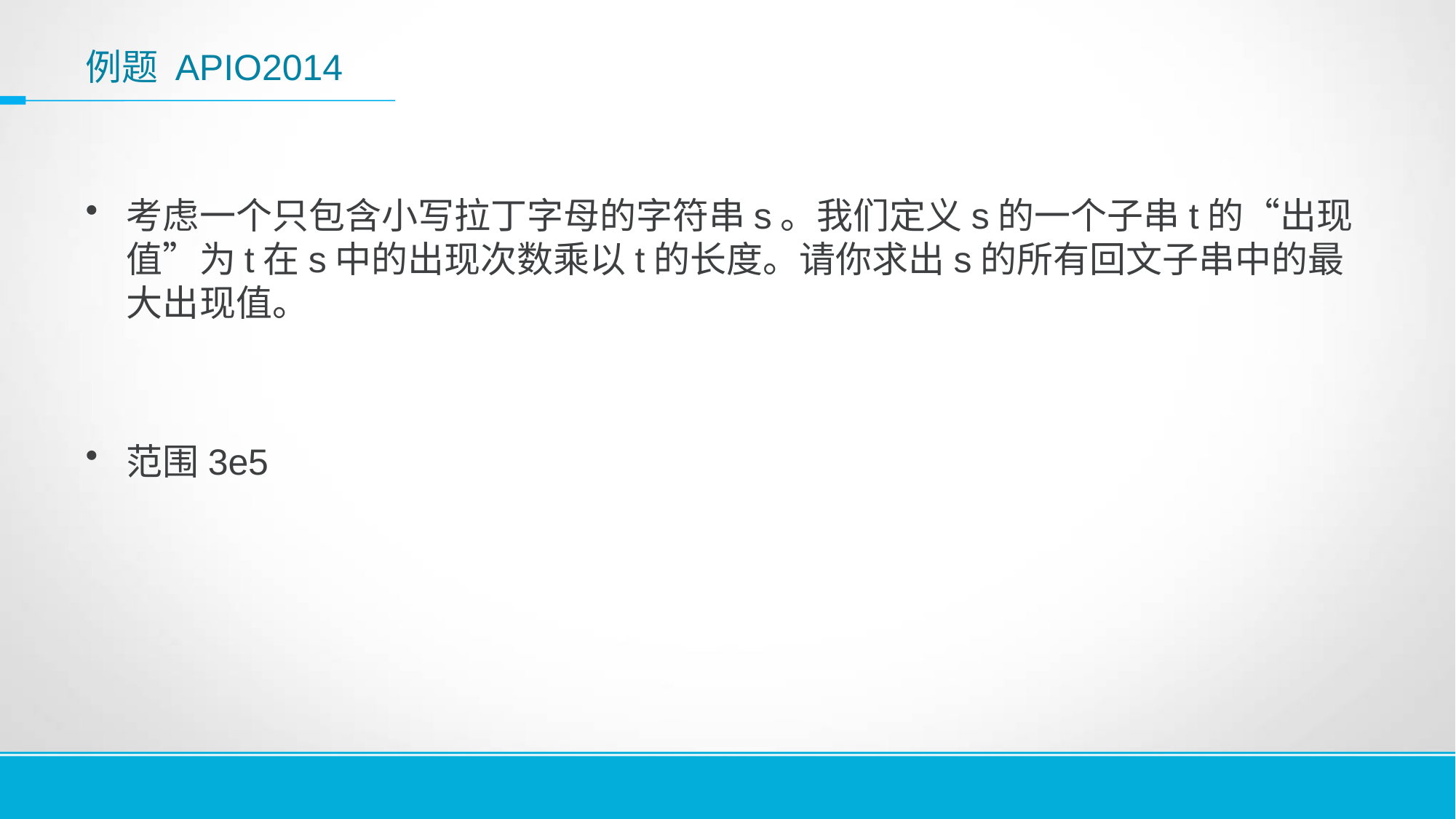

# 例题 APIO2014

考虑一个只包含小写拉丁字母的字符串s。我们定义s的一个子串t的“出现值”为t在s中的出现次数乘以t的长度。请你求出s的所有回文子串中的最大出现值。

范围3e5